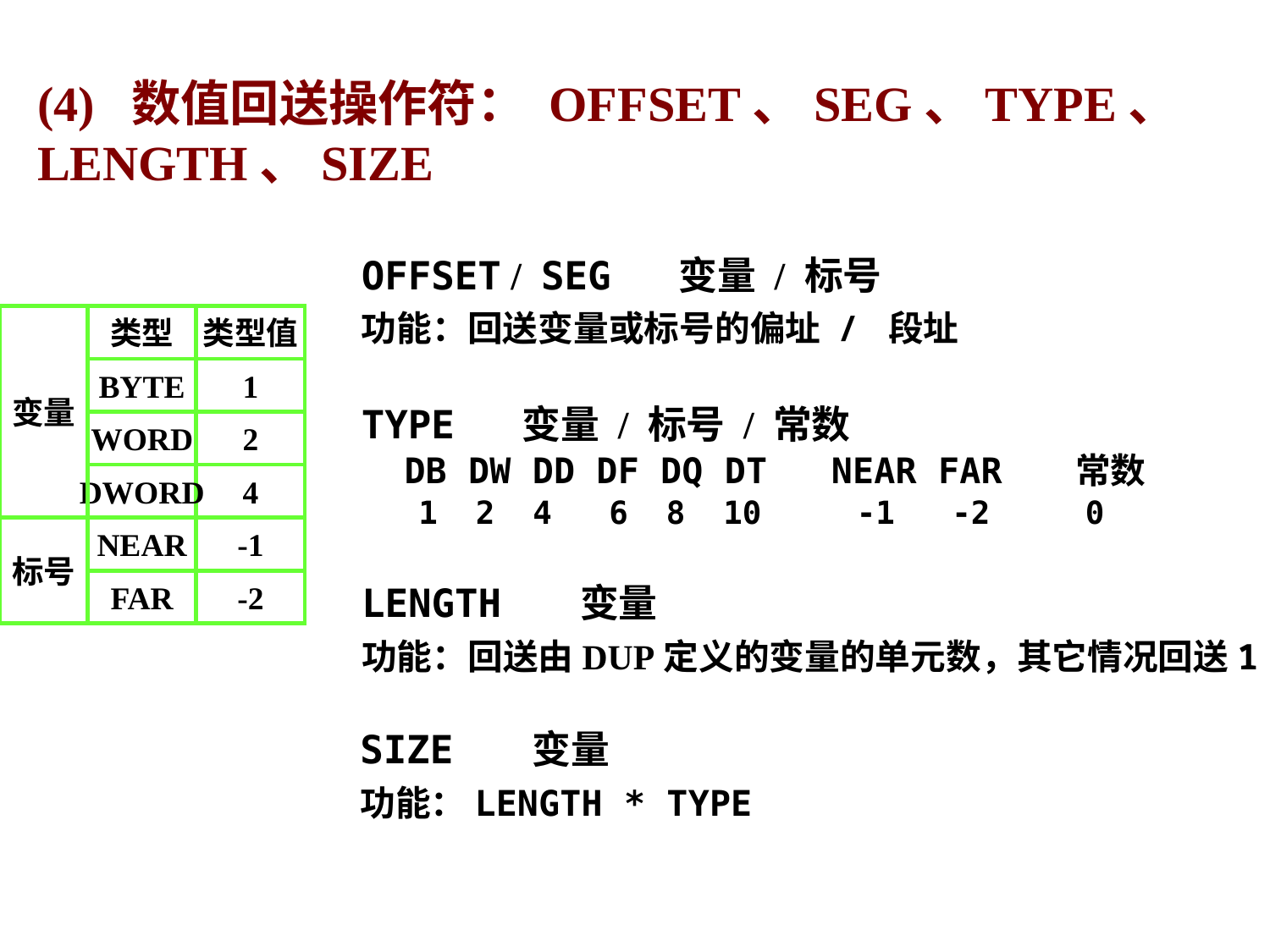

(4)  数值回送操作符： OFFSET、SEG、TYPE、 LENGTH、SIZE
OFFSET /  SEG      变量 / 标号
功能：回送变量或标号的偏址 / 段址

变量
类型
类型值
BYTE
1
WORD
2
DWORD
4
标号
NEAR
-1
FAR
-2
TYPE      变量 / 标号 / 常数
  DB DW DD DF DQ DT   NEAR FAR   常数
   1  2  4   6  8  10     -1   -2     0
LENGTH   变量
功能：回送由DUP定义的变量的单元数，其它情况回送1
SIZE   变量
功能：LENGTH * TYPE